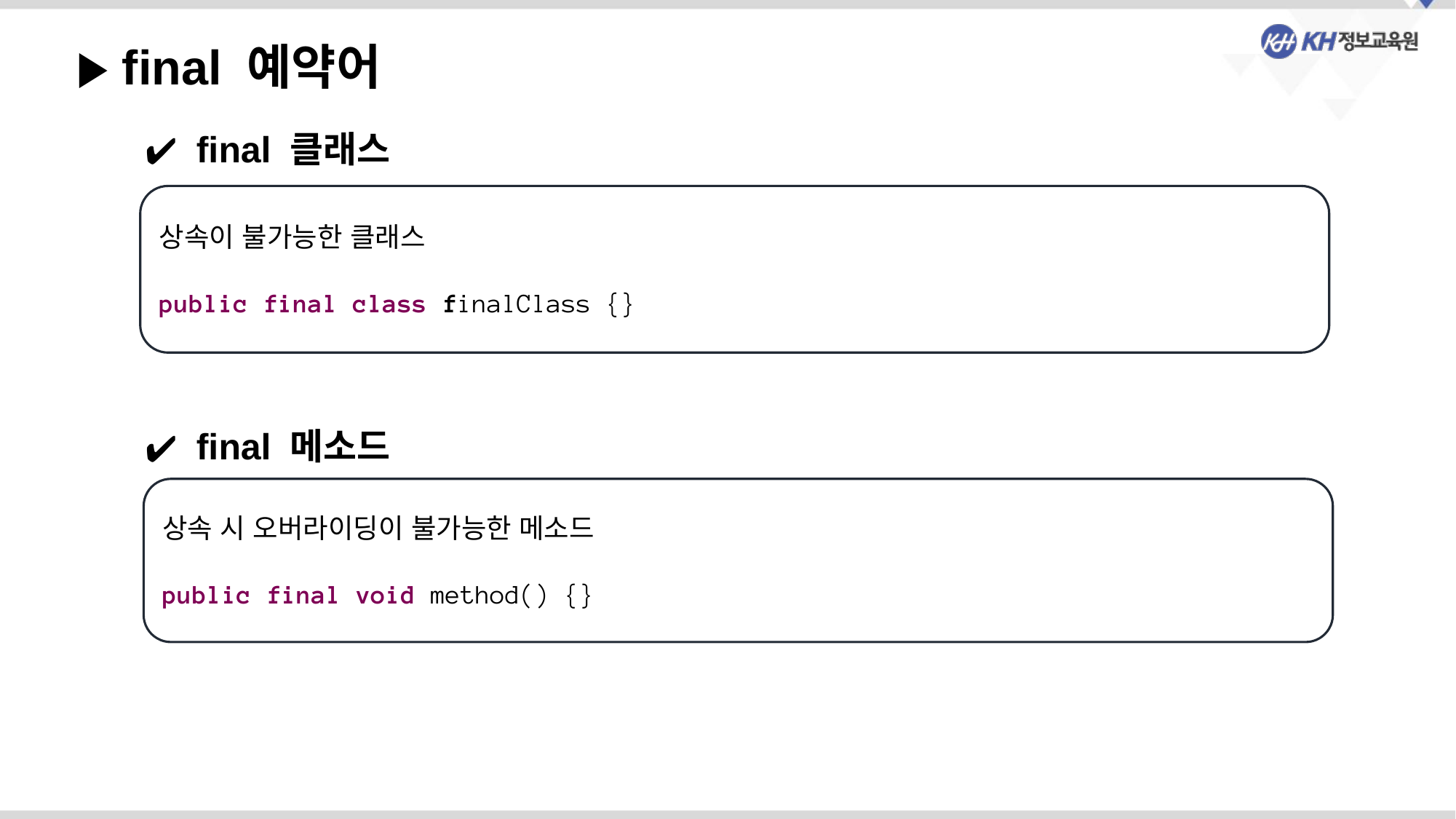

▶ final 예약어
 final 클래스
상속이 불가능한 클래스

public final class finalClass {}
 final 메소드
상속 시 오버라이딩이 불가능한 메소드

public final void method() {}